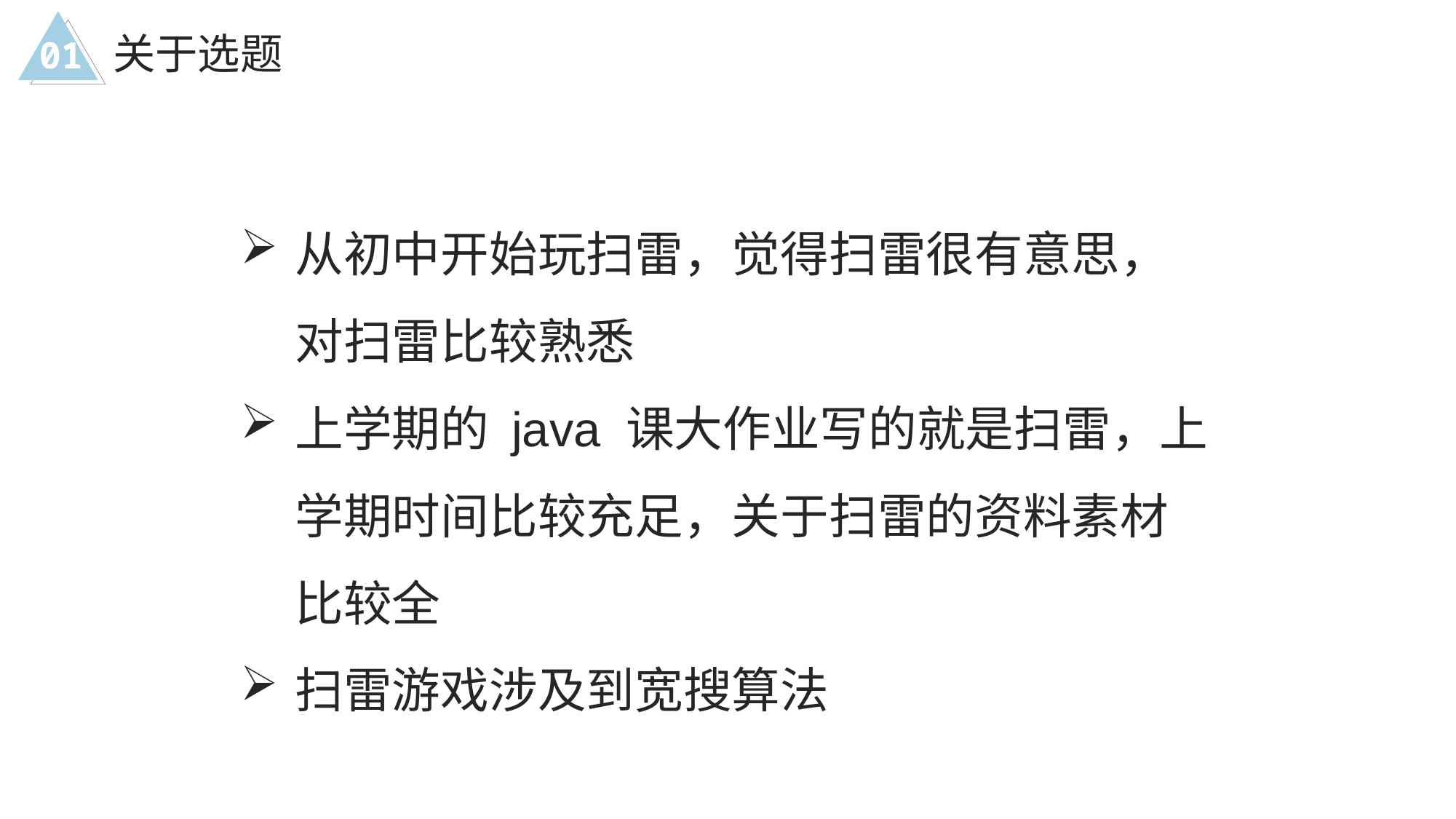

关于选题
01

从初中开始玩扫雷，觉得扫雷很有意思，对扫雷比较熟悉
上学期的 java 课大作业写的就是扫雷，上学期时间比较充足，关于扫雷的资料素材比较全
扫雷游戏涉及到宽搜算法